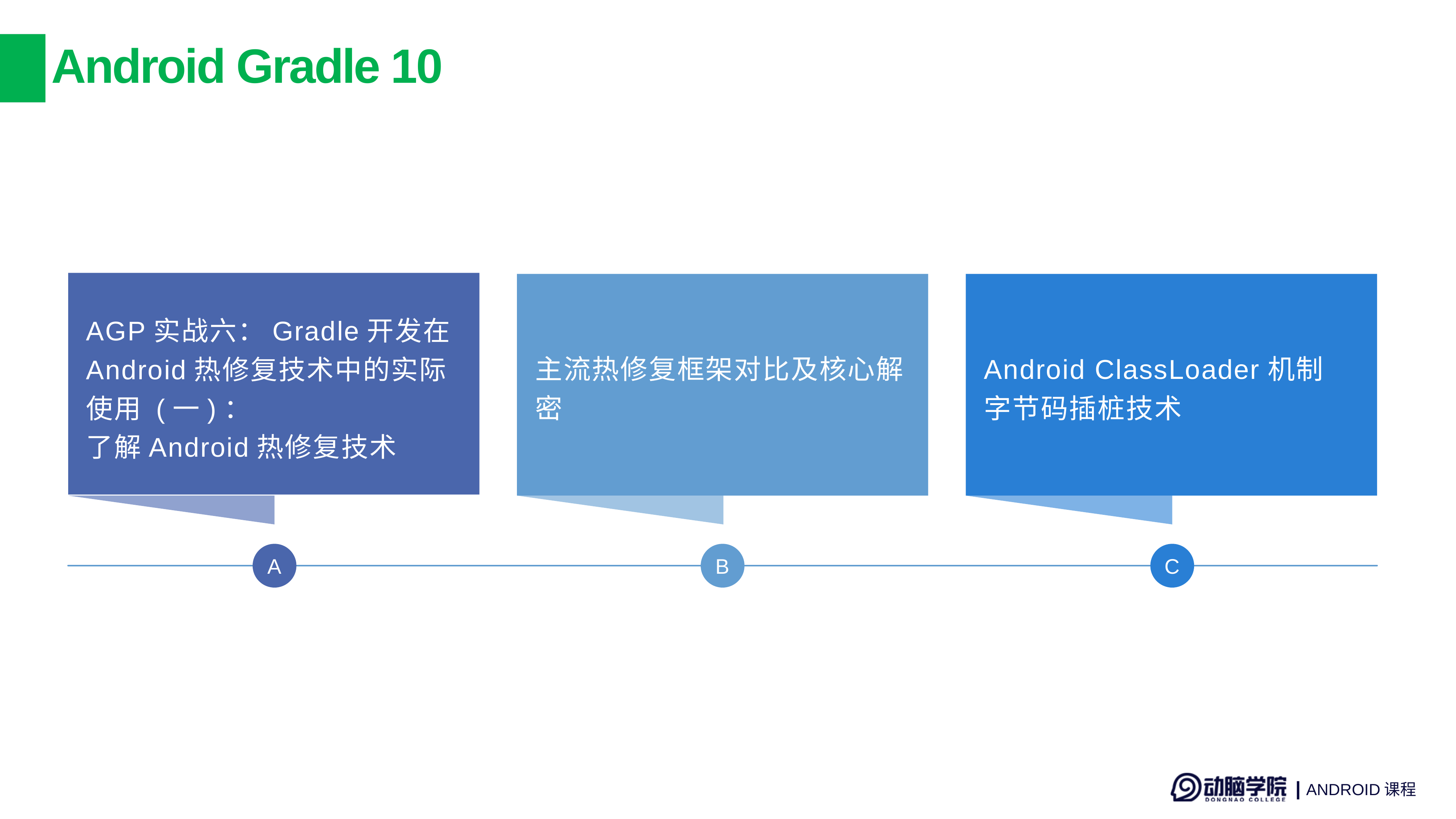

# Android Gradle 10

AGP实战六：Gradle开发在Android热修复技术中的实际使用 (一)：
了解Android热修复技术
主流热修复框架对比及核心解密
Android ClassLoader机制
字节码插桩技术

A
B
C